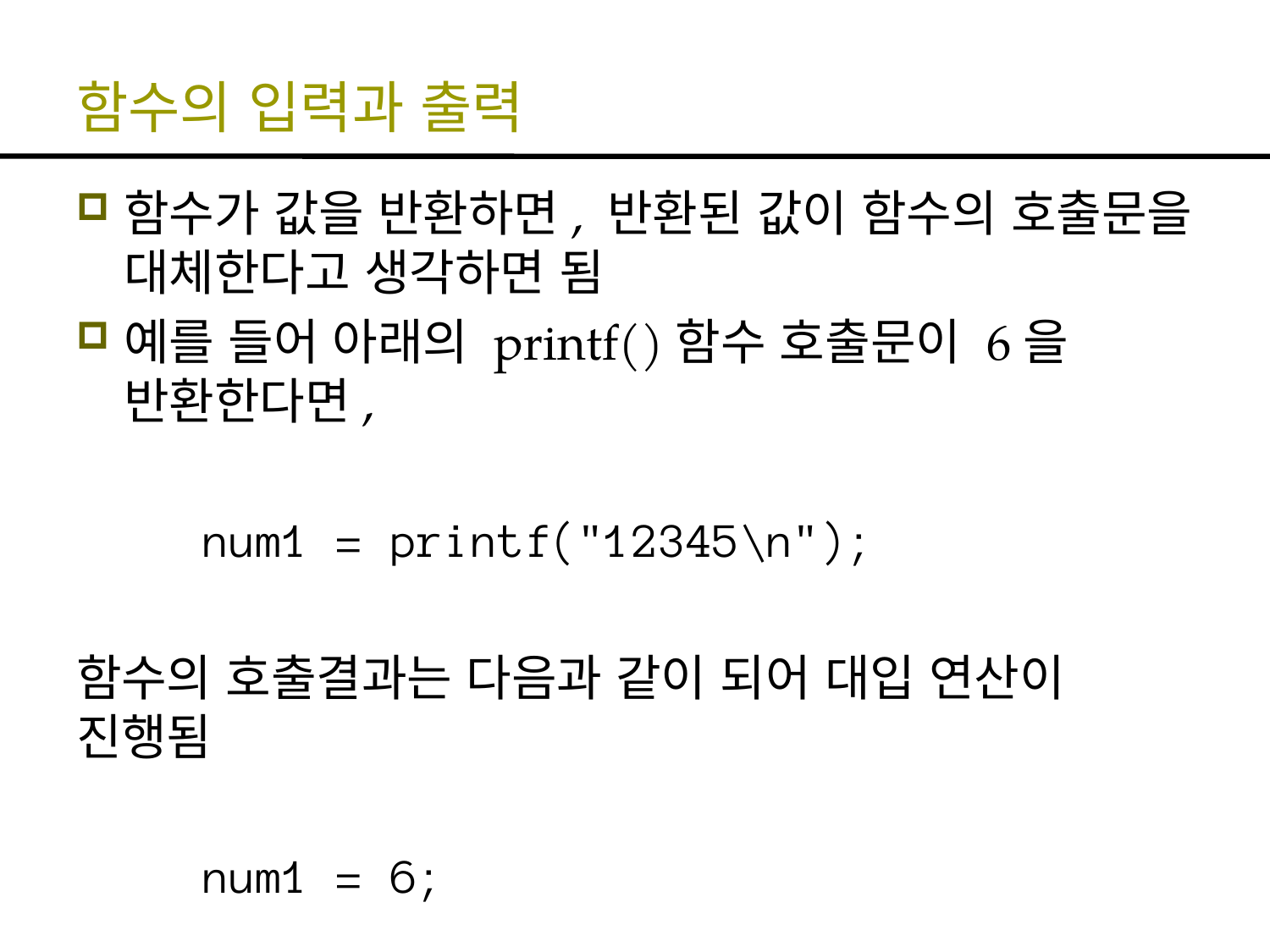

# 함수의 입력과 출력
함수가 값을 반환하면, 반환된 값이 함수의 호출문을 대체한다고 생각하면 됨
예를 들어 아래의 printf()함수 호출문이 6을 반환한다면,

	num1 = printf("12345\n");

함수의 호출결과는 다음과 같이 되어 대입 연산이 진행됨

	num1 = 6;